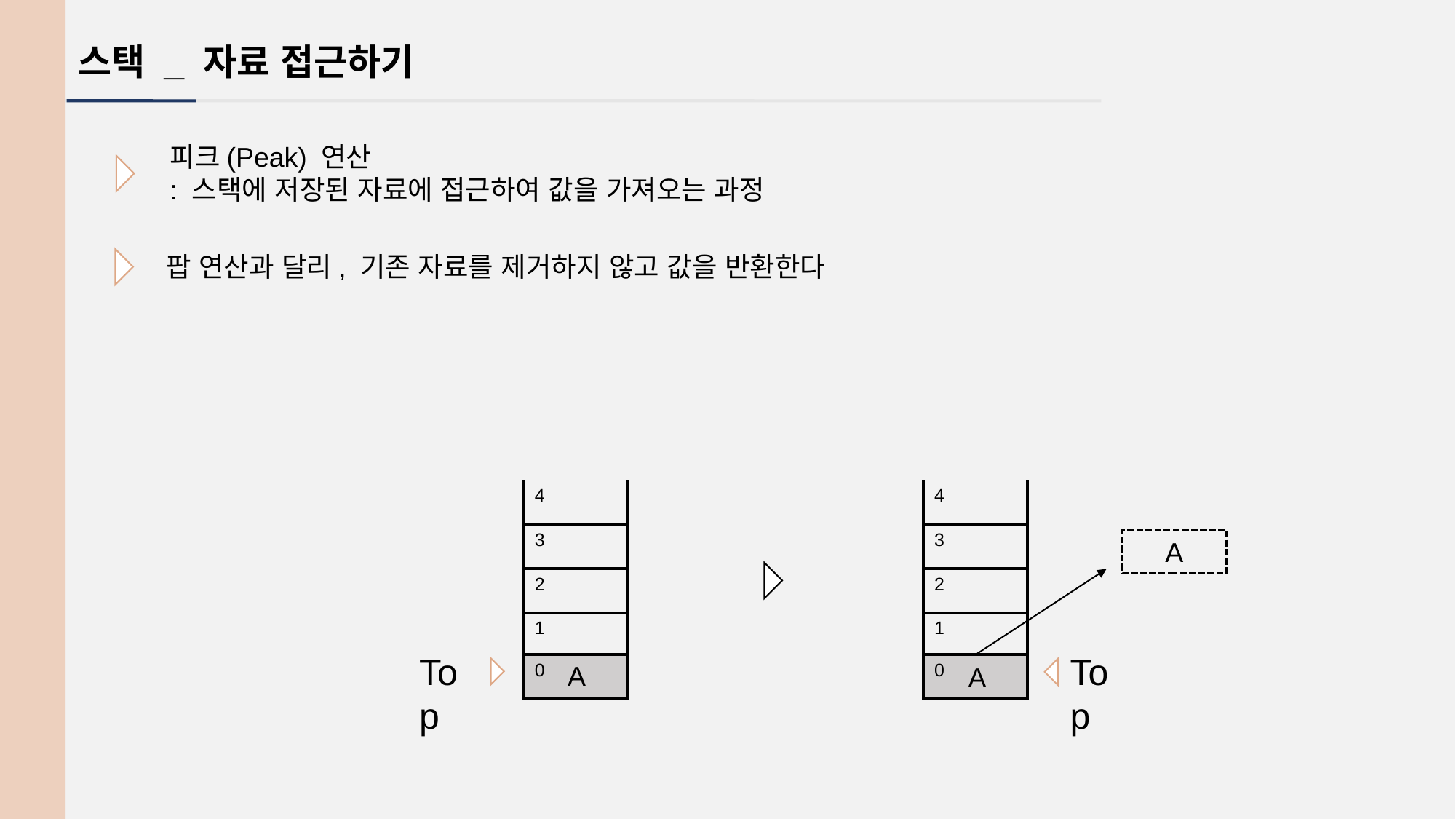

스택 _ 자료 접근하기

피크(Peak) 연산
: 스택에 저장된 자료에 접근하여 값을 가져오는 과정

팝 연산과 달리, 기존 자료를 제거하지 않고 값을 반환한다

| 4 |
| --- |
| 3 |
| 2 |
| 1 |
| 0 |
| 4 |
| --- |
| 3 |
| 2 |
| 1 |
| 0 |
A

Top
Top
A
A